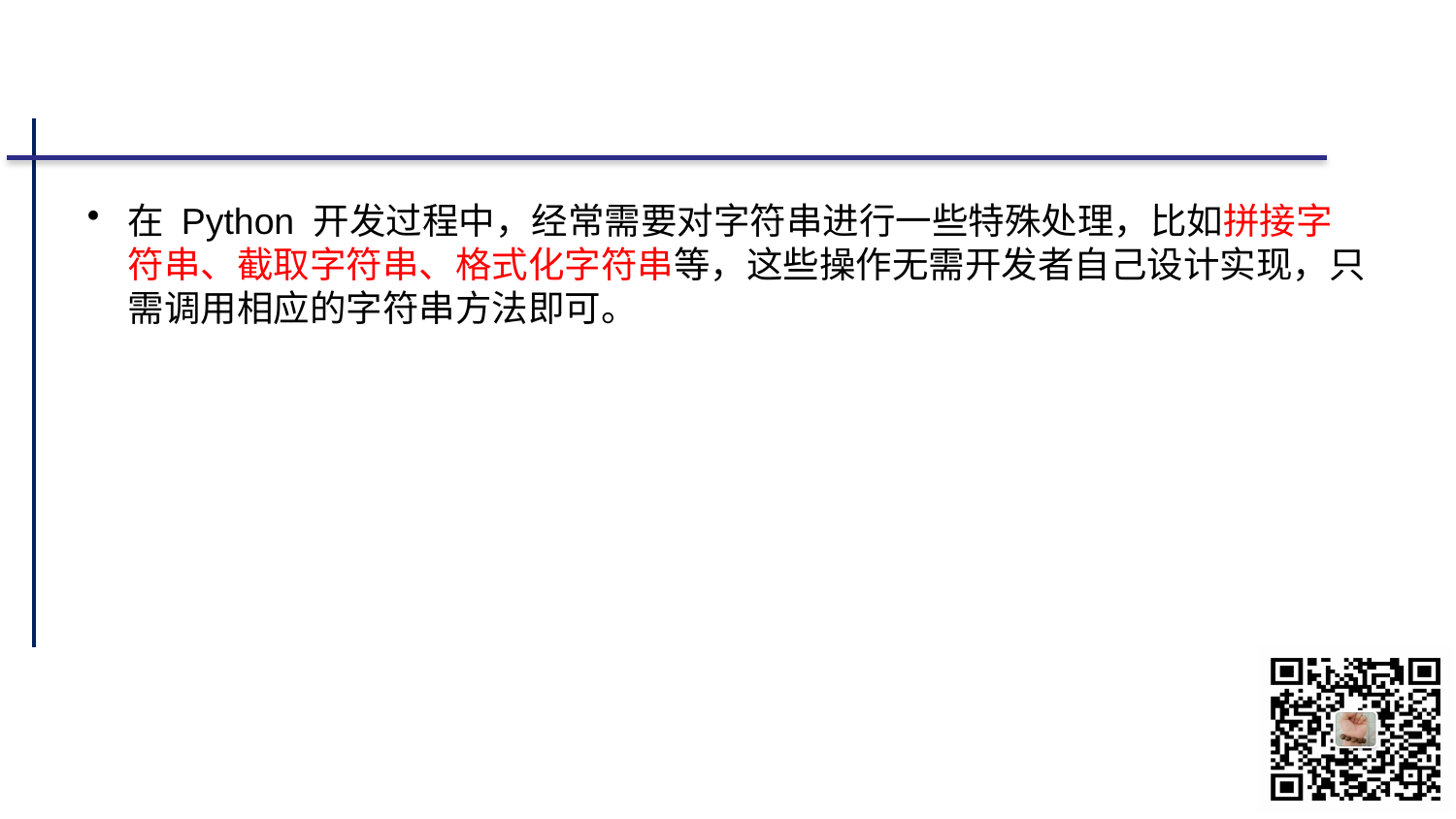

#
在 Python 开发过程中，经常需要对字符串进行一些特殊处理，比如拼接字符串、截取字符串、格式化字符串等，这些操作无需开发者自己设计实现，只需调用相应的字符串方法即可。